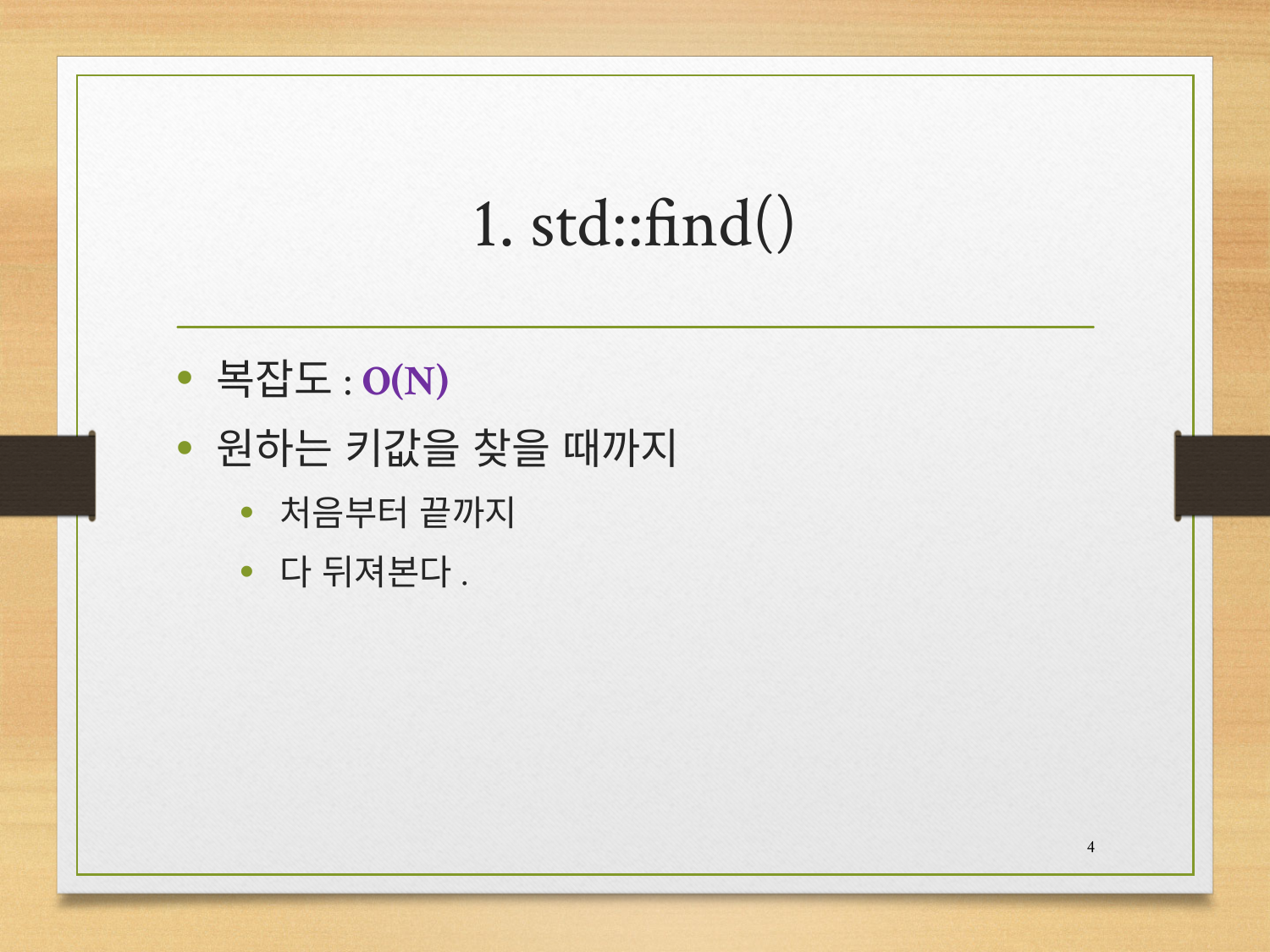

# 1. std::find()
복잡도: O(N)
원하는 키값을 찾을 때까지
처음부터 끝까지
다 뒤져본다.
4